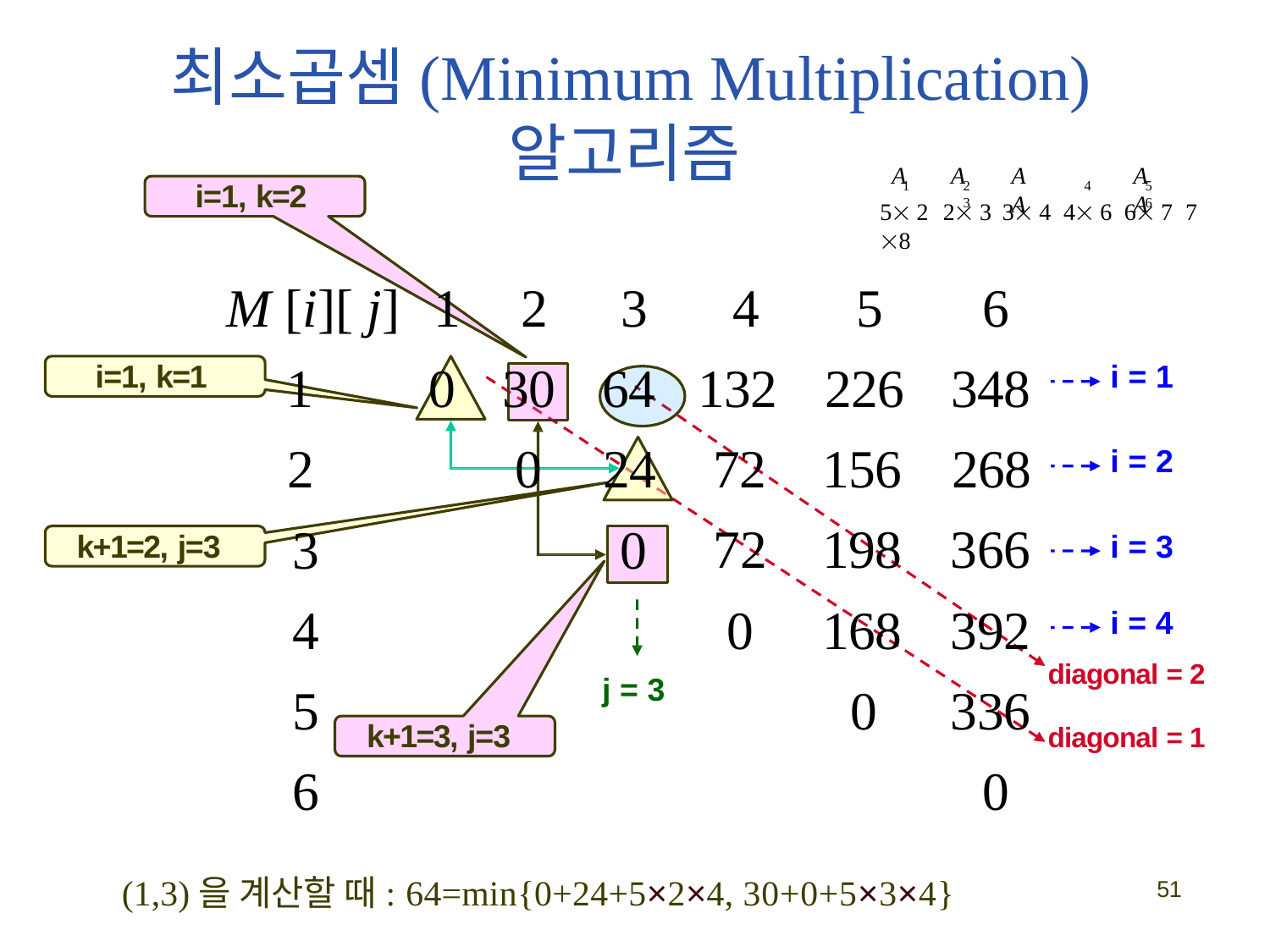

# 최소곱셈(Minimum Multiplication)
알고리즘
A
A
A	A
A	A
i=1, k=2
1
2	3
4
5	6

5× 2	2× 3	3× 4	4× 6	6× 7	7 ×8
M [i][ j]	1	2	3	4	5	6
1	0	30	64	132	226	348
2	0	24	72	156	268
72	198	366
0	168	392
0	336
0
i=1, k=1
i = 1

i = 2
3
4
0
k+1=2, j=3
i = 3

i = 4
diagonal = 2

5
6
j = 3
k+1=3, j=3
diagonal = 1
(1,3)을 계산할 때: 64=min{0+24+5×2×4, 30+0+5×3×4}
51